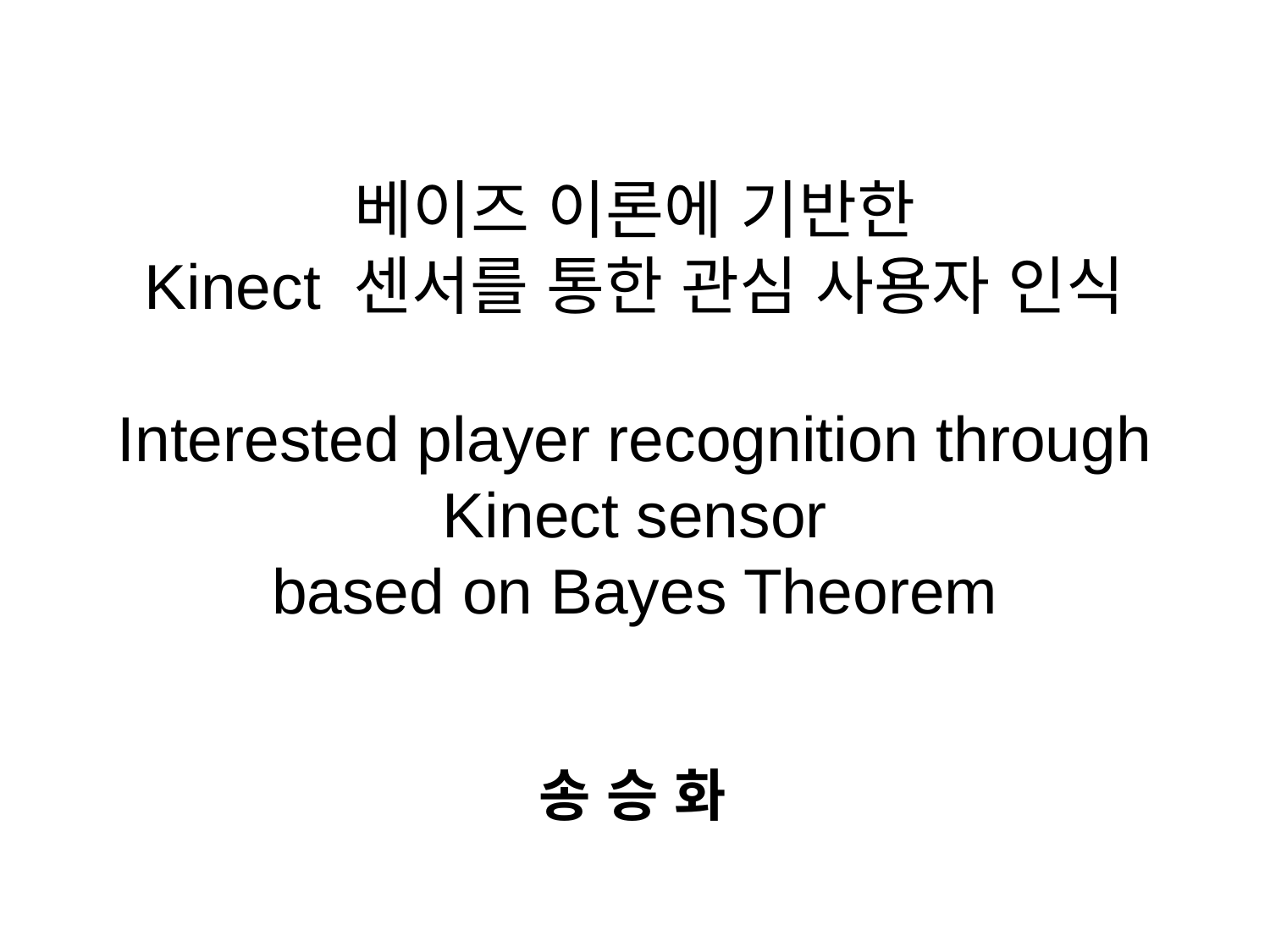

# 베이즈 이론에 기반한 Kinect 센서를 통한 관심 사용자 인식 Interested player recognition through Kinect sensor based on Bayes Theorem
송 승 화